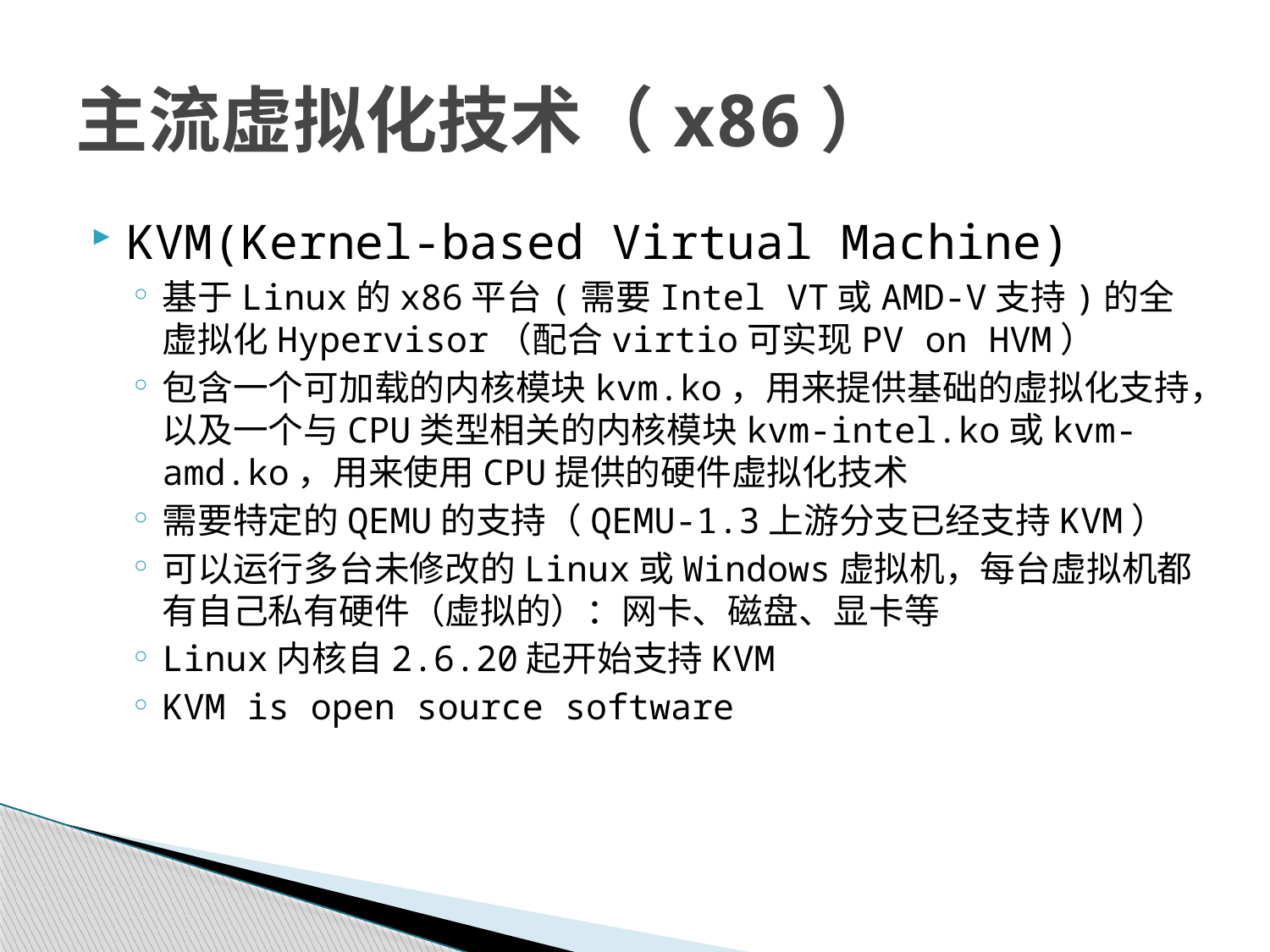

# 主流虚拟化技术（x86）
KVM(Kernel-based Virtual Machine)
基于Linux的x86平台(需要Intel VT或AMD-V支持)的全虚拟化Hypervisor（配合virtio可实现PV on HVM）
包含一个可加载的内核模块kvm.ko，用来提供基础的虚拟化支持，以及一个与CPU类型相关的内核模块kvm-intel.ko或kvm-amd.ko，用来使用CPU提供的硬件虚拟化技术
需要特定的QEMU的支持（QEMU-1.3上游分支已经支持KVM）
可以运行多台未修改的Linux或Windows虚拟机，每台虚拟机都有自己私有硬件（虚拟的）：网卡、磁盘、显卡等
Linux内核自2.6.20起开始支持KVM
KVM is open source software